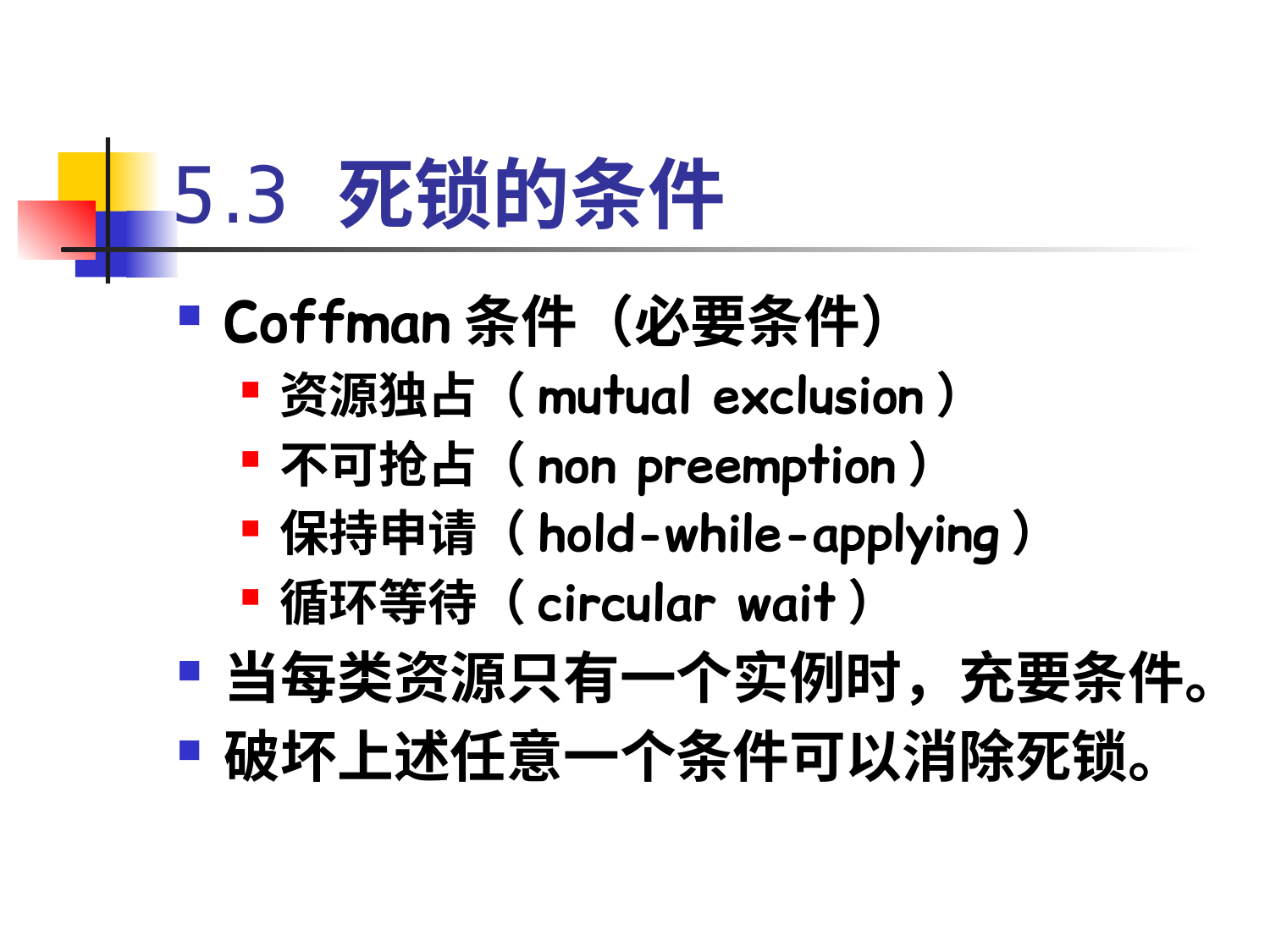

# 5.3 死锁的条件
Coffman条件（必要条件）
资源独占（mutual exclusion）
不可抢占（non preemption）
保持申请（hold-while-applying）
循环等待（circular wait）
当每类资源只有一个实例时，充要条件。
破坏上述任意一个条件可以消除死锁。